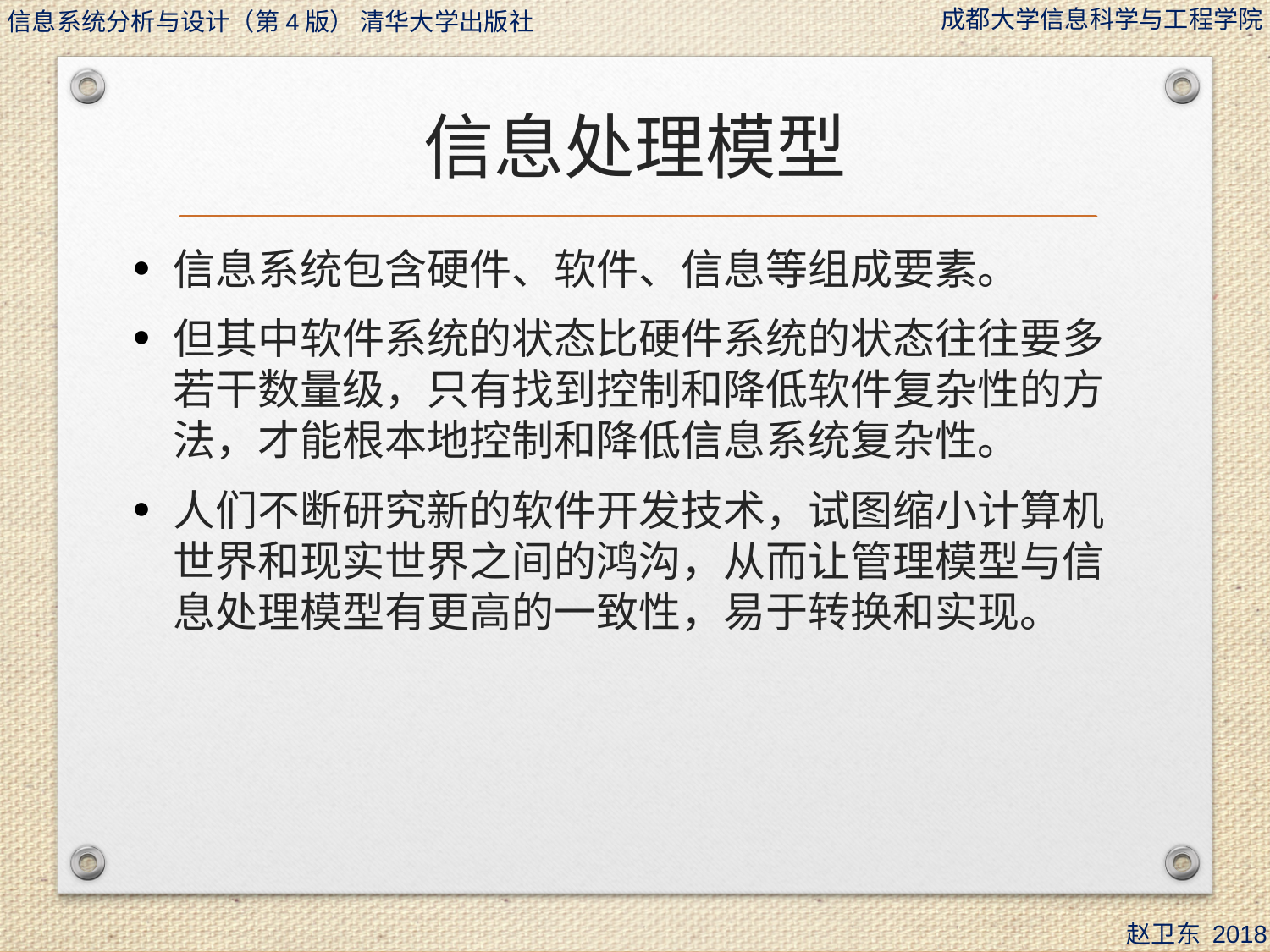

# 信息处理模型
信息系统包含硬件、软件、信息等组成要素。
但其中软件系统的状态比硬件系统的状态往往要多若干数量级，只有找到控制和降低软件复杂性的方法，才能根本地控制和降低信息系统复杂性。
人们不断研究新的软件开发技术，试图缩小计算机世界和现实世界之间的鸿沟，从而让管理模型与信息处理模型有更高的一致性，易于转换和实现。